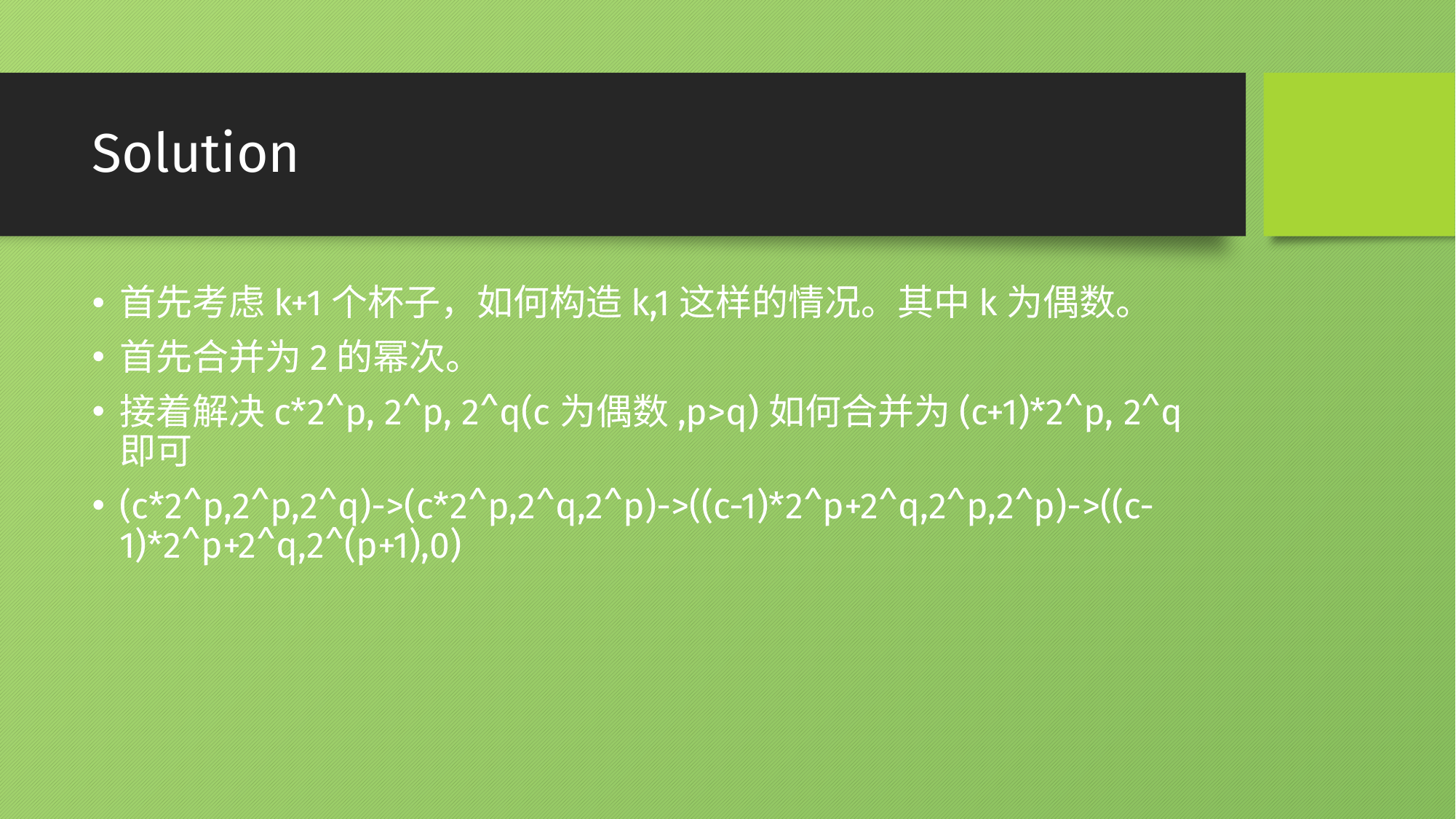

# Solution
首先考虑k+1个杯子，如何构造k,1这样的情况。其中k为偶数。
首先合并为2的幂次。
接着解决c*2^p, 2^p, 2^q(c为偶数,p>q)如何合并为(c+1)*2^p, 2^q即可
(c*2^p,2^p,2^q)->(c*2^p,2^q,2^p)->((c-1)*2^p+2^q,2^p,2^p)->((c-1)*2^p+2^q,2^(p+1),0)